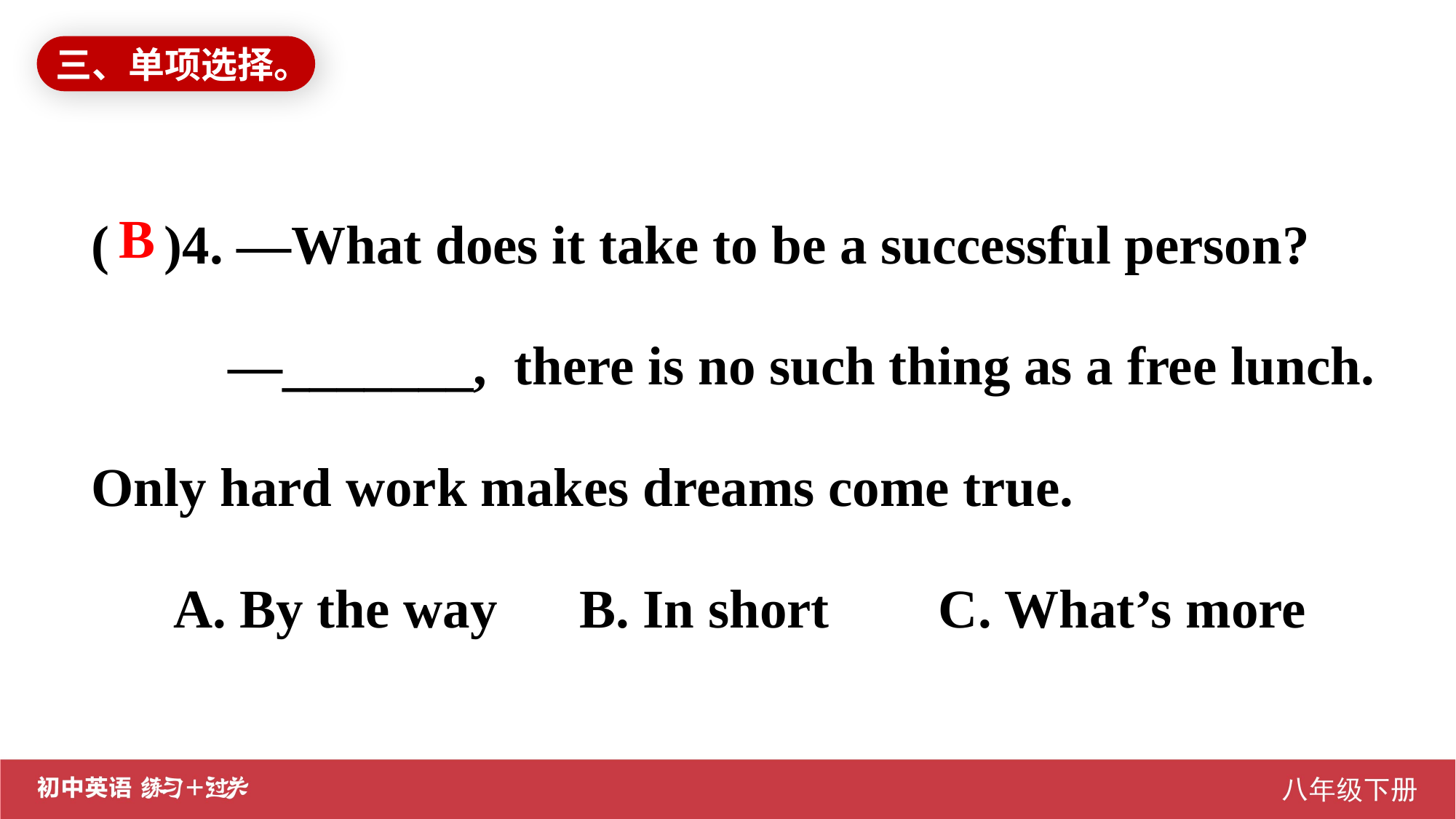

三、单项选择。
(    )4. —What does it take to be a successful person?
          —_______,  there is no such thing as a free lunch. Only hard work makes dreams come true.
      A. By the way      B. In short        C. What’s more
B